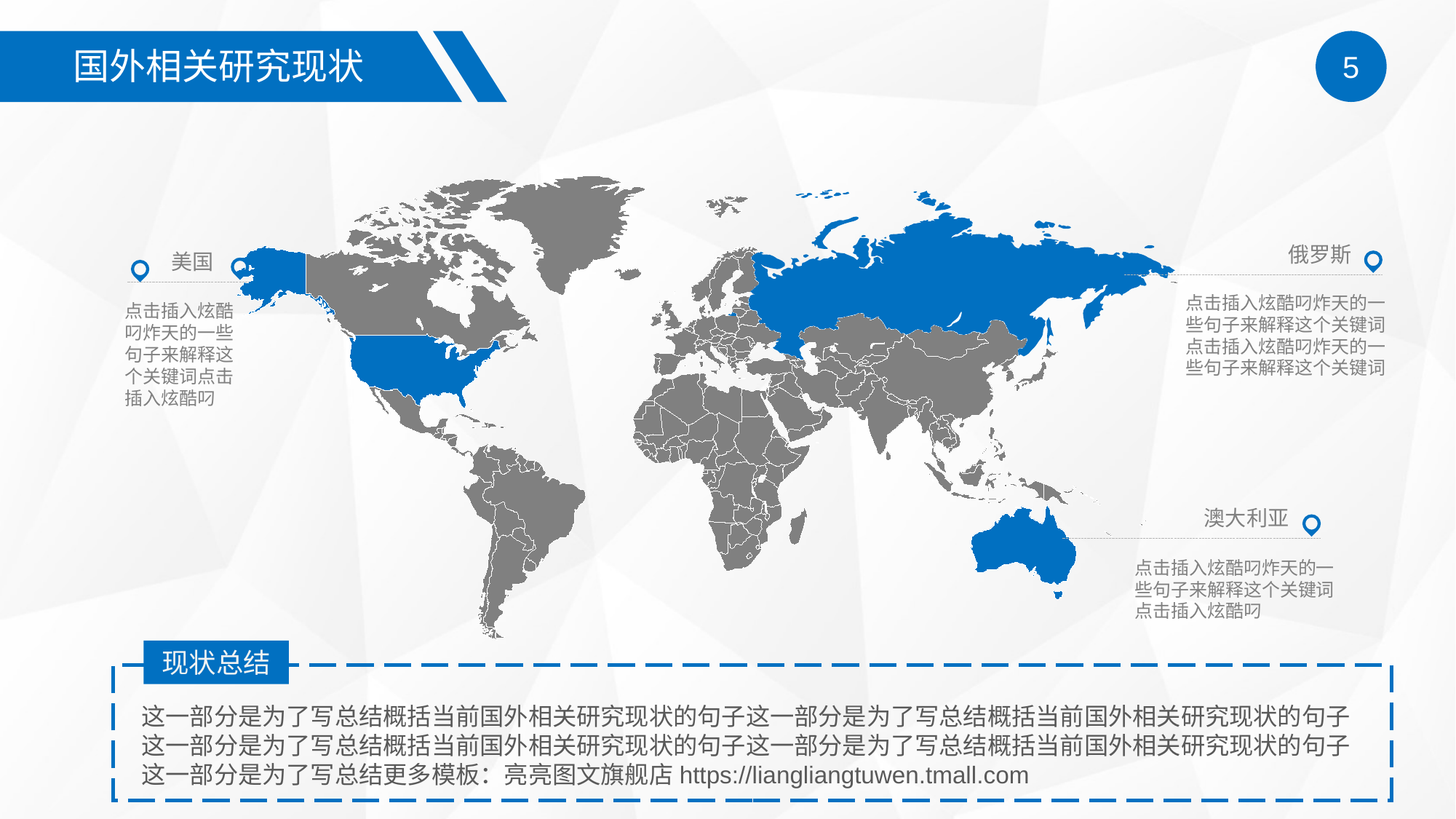

5
国外相关研究现状

俄罗斯

美国

点击插入炫酷叼炸天的一些句子来解释这个关键词点击插入炫酷叼炸天的一些句子来解释这个关键词

点击插入炫酷叼炸天的一些句子来解释这个关键词点击插入炫酷叼
澳大利亚

点击插入炫酷叼炸天的一些句子来解释这个关键词点击插入炫酷叼
现状总结

这一部分是为了写总结概括当前国外相关研究现状的句子这一部分是为了写总结概括当前国外相关研究现状的句子这一部分是为了写总结概括当前国外相关研究现状的句子这一部分是为了写总结概括当前国外相关研究现状的句子这一部分是为了写总结更多模板：亮亮图文旗舰店https://liangliangtuwen.tmall.com